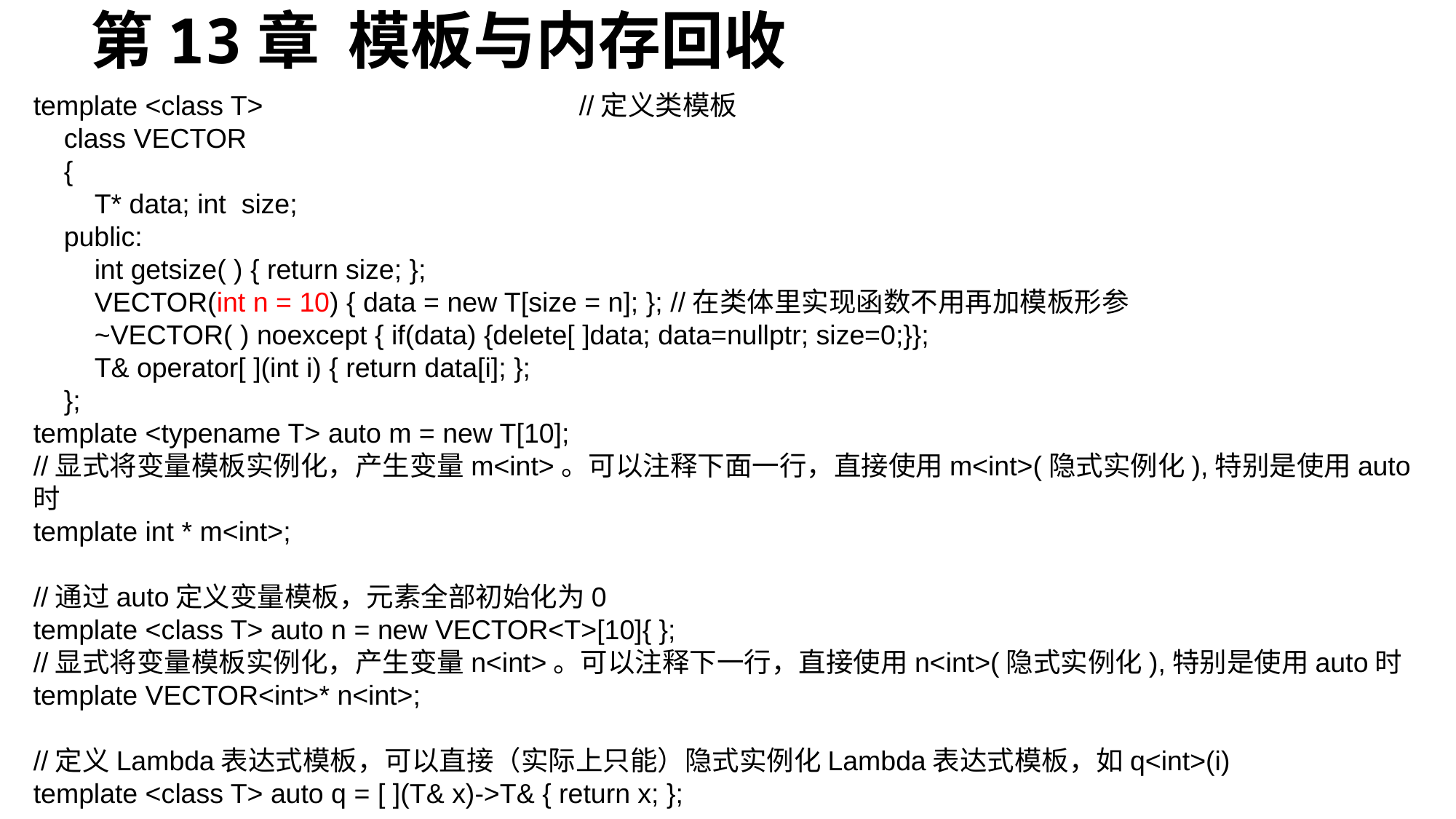

# 第13章  模板与内存回收
template <class T>			//定义类模板
    class VECTOR
    {
        T* data; int  size;
    public:
        int getsize( ) { return size; };
        VECTOR(int n = 10) { data = new T[size = n]; }; //在类体里实现函数不用再加模板形参
        ~VECTOR( ) noexcept { if(data) {delete[ ]data; data=nullptr; size=0;}};
        T& operator[ ](int i) { return data[i]; };
    };
template <typename T> auto m = new T[10];
//显式将变量模板实例化，产生变量m<int>。可以注释下面一行，直接使用m<int>(隐式实例化),特别是使用auto时
template int * m<int>;

//通过auto定义变量模板，元素全部初始化为0
template <class T> auto n = new VECTOR<T>[10]{ };
//显式将变量模板实例化，产生变量n<int>。可以注释下一行，直接使用n<int>(隐式实例化),特别是使用auto时
template VECTOR<int>* n<int>;

//定义Lambda表达式模板，可以直接（实际上只能）隐式实例化Lambda表达式模板，如q<int>(i)
template <class T> auto q = [ ](T& x)->T& { return x; };